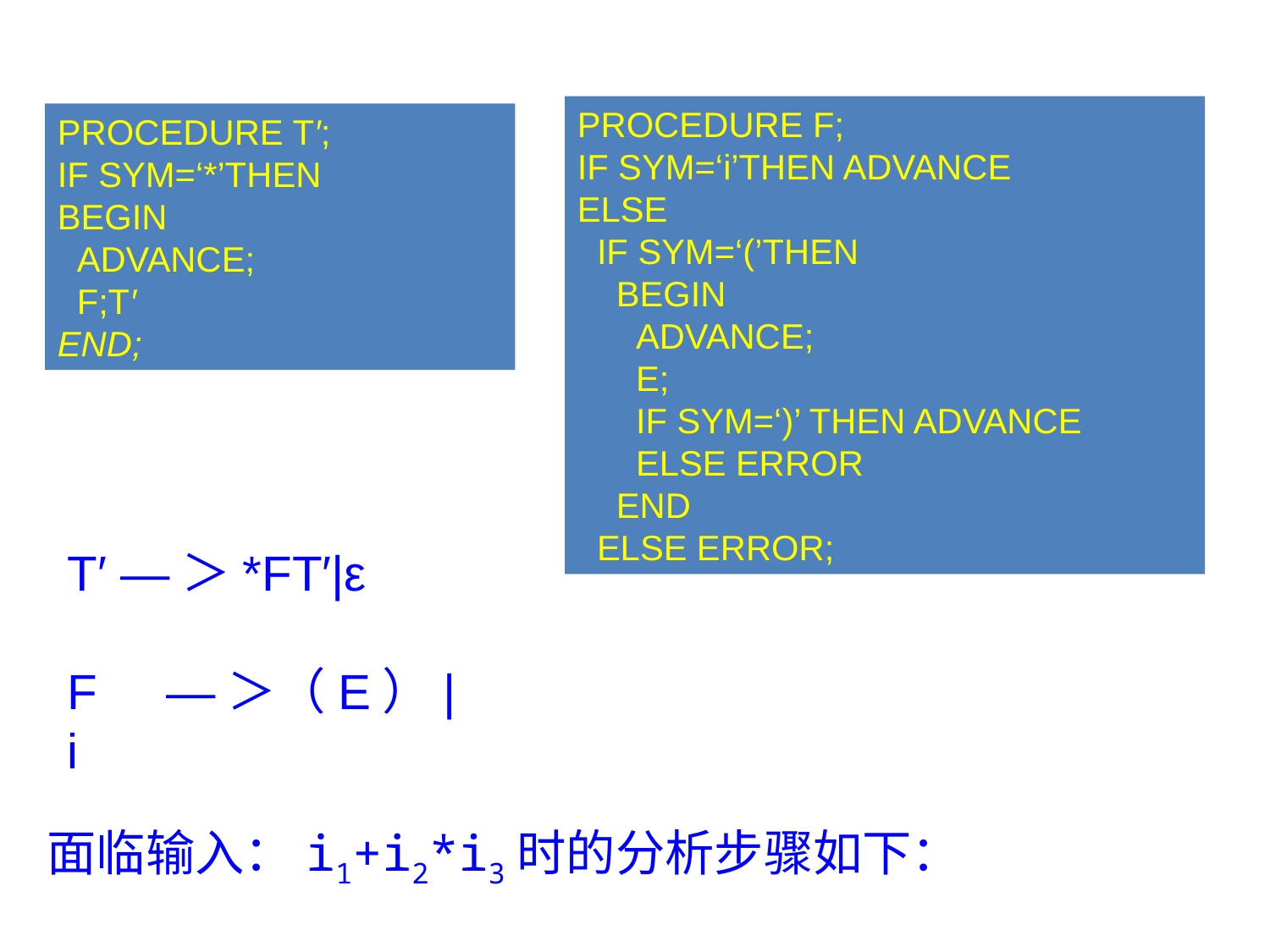

PROCEDURE F;
IF SYM=‘i’THEN ADVANCE
ELSE
  IF SYM=‘(’THEN
    BEGIN
      ADVANCE;
      E;
      IF SYM=‘)’ THEN ADVANCE
      ELSE ERROR
    END
  ELSE ERROR;
PROCEDURE T′;
IF SYM=‘*’THEN
BEGIN
  ADVANCE;
  F;T′
END;
T′ —＞*FT′|ε

F     —＞（E）| i
面临输入：i1+i2*i3时的分析步骤如下：